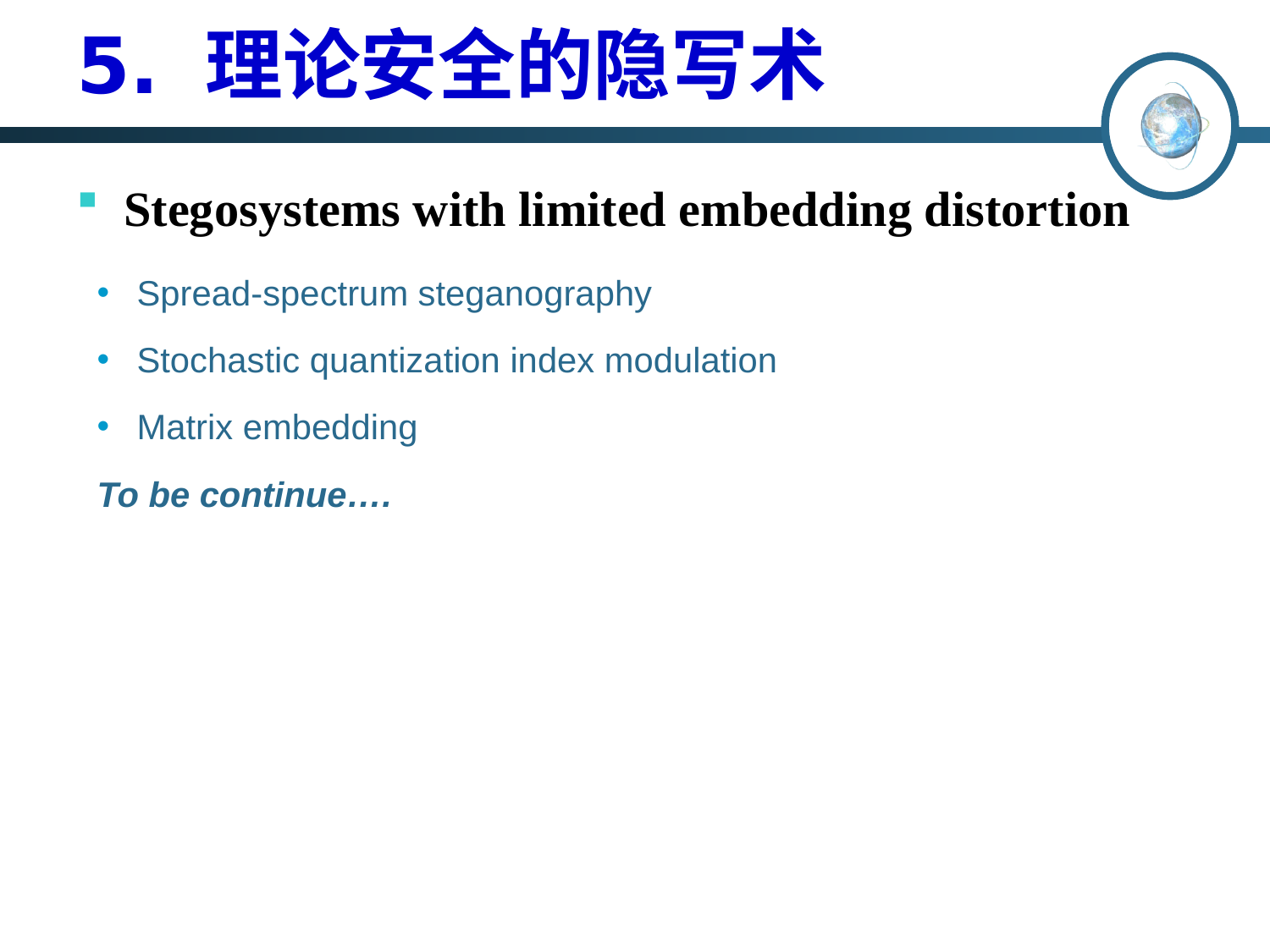

# 5. 理论安全的隐写术
Stegosystems with limited embedding distortion
Spread-spectrum steganography
Stochastic quantization index modulation
Matrix embedding
To be continue….